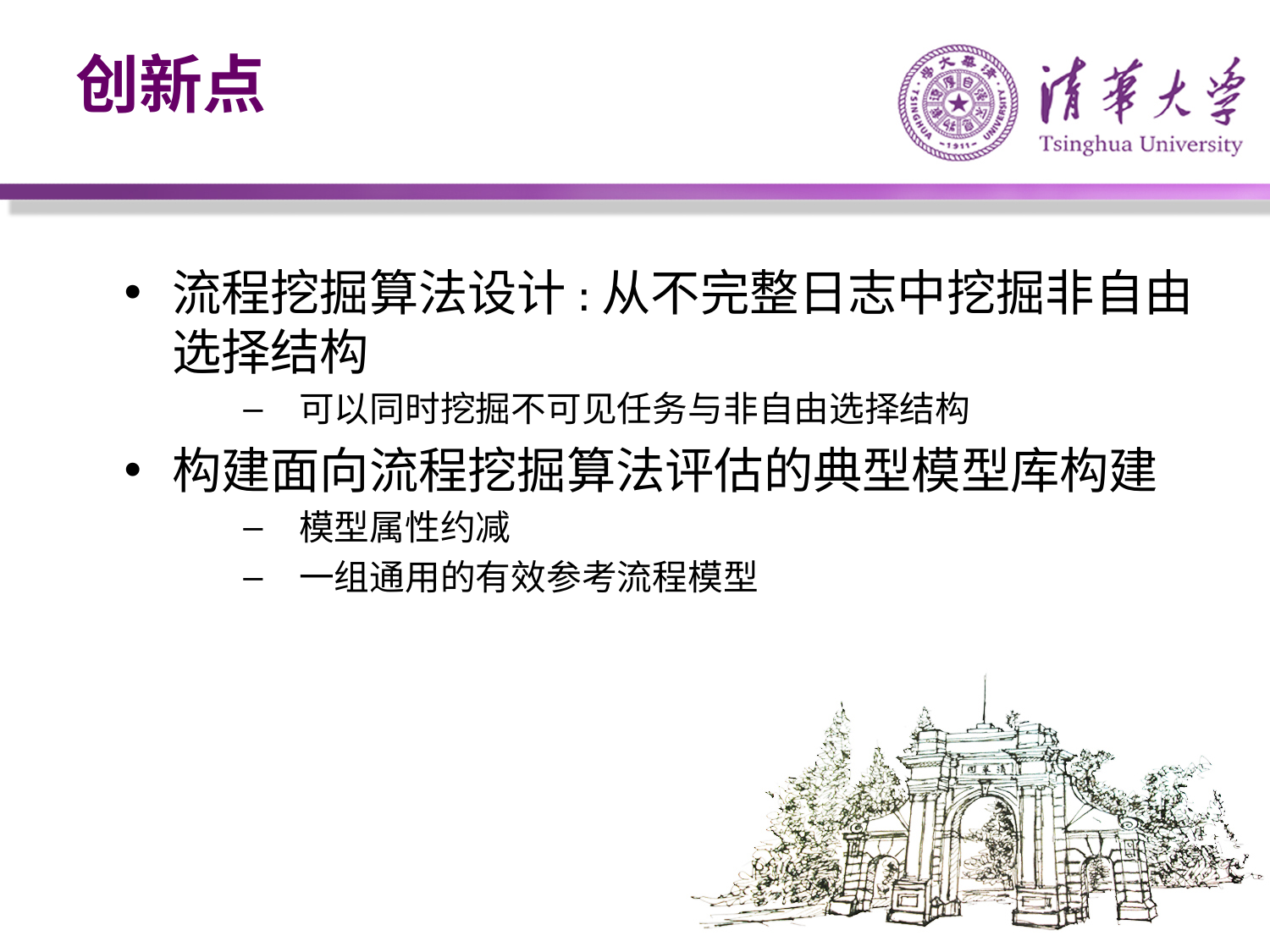

创新点
流程挖掘算法设计:从不完整日志中挖掘非自由选择结构
可以同时挖掘不可见任务与非自由选择结构
构建面向流程挖掘算法评估的典型模型库构建
模型属性约减
一组通用的有效参考流程模型